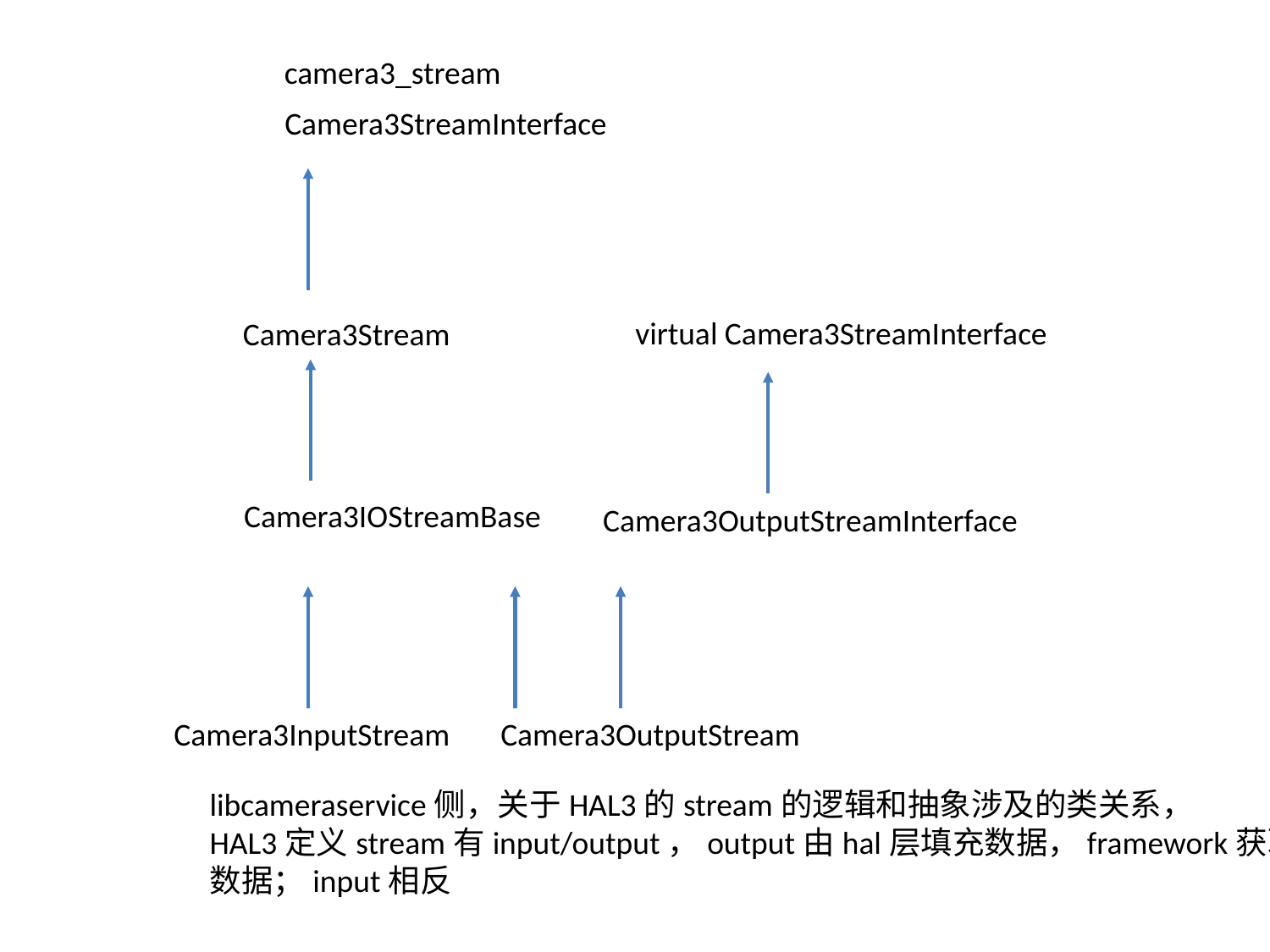

camera3_stream
Camera3StreamInterface
virtual Camera3StreamInterface
Camera3Stream
Camera3IOStreamBase
Camera3OutputStreamInterface
Camera3InputStream
Camera3OutputStream
libcameraservice侧，关于HAL3的stream的逻辑和抽象涉及的类关系，
HAL3定义stream有input/output，output由hal层填充数据，framework获取
数据；input相反